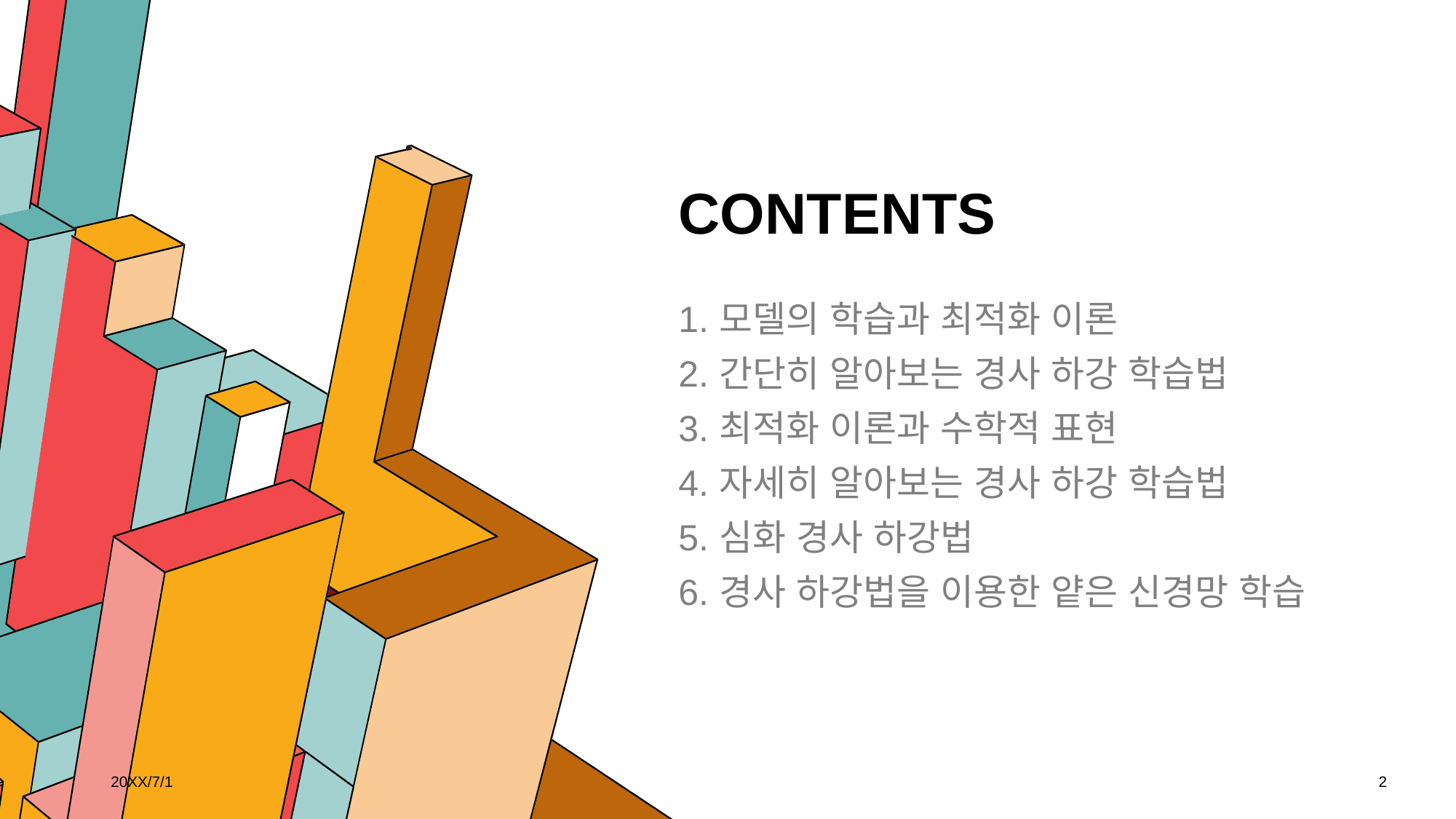

# CONTENTS
모델의 학습과 최적화 이론
간단히 알아보는 경사 하강 학습법
최적화 이론과 수학적 표현
자세히 알아보는 경사 하강 학습법
심화 경사 하강법
경사 하강법을 이용한 얕은 신경망 학습
20XX/7/1
2